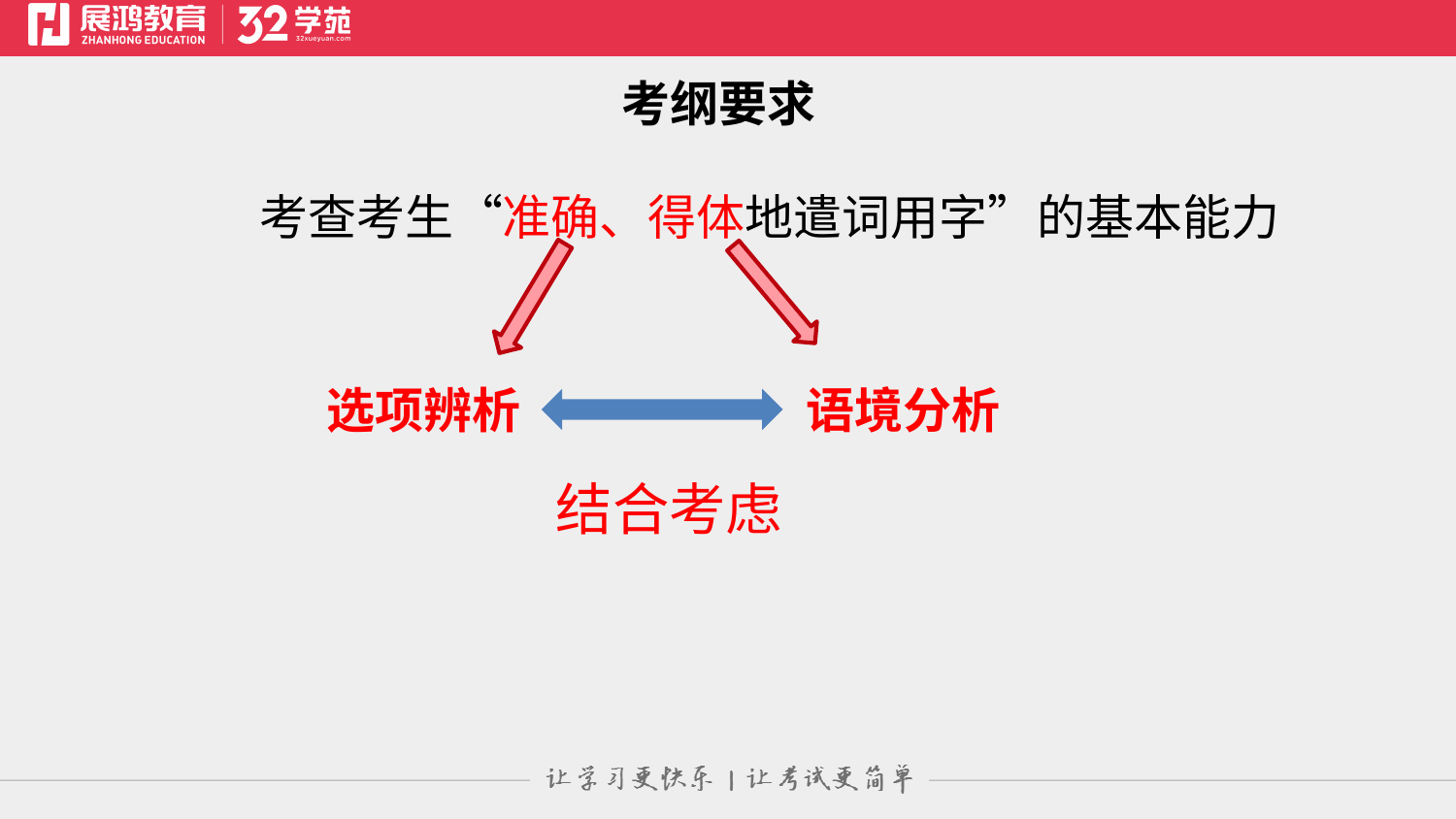

考纲要求
            考查考生“准确、得体地遣词用字”的基本能力

语境分析
选项辨析

结合考虑